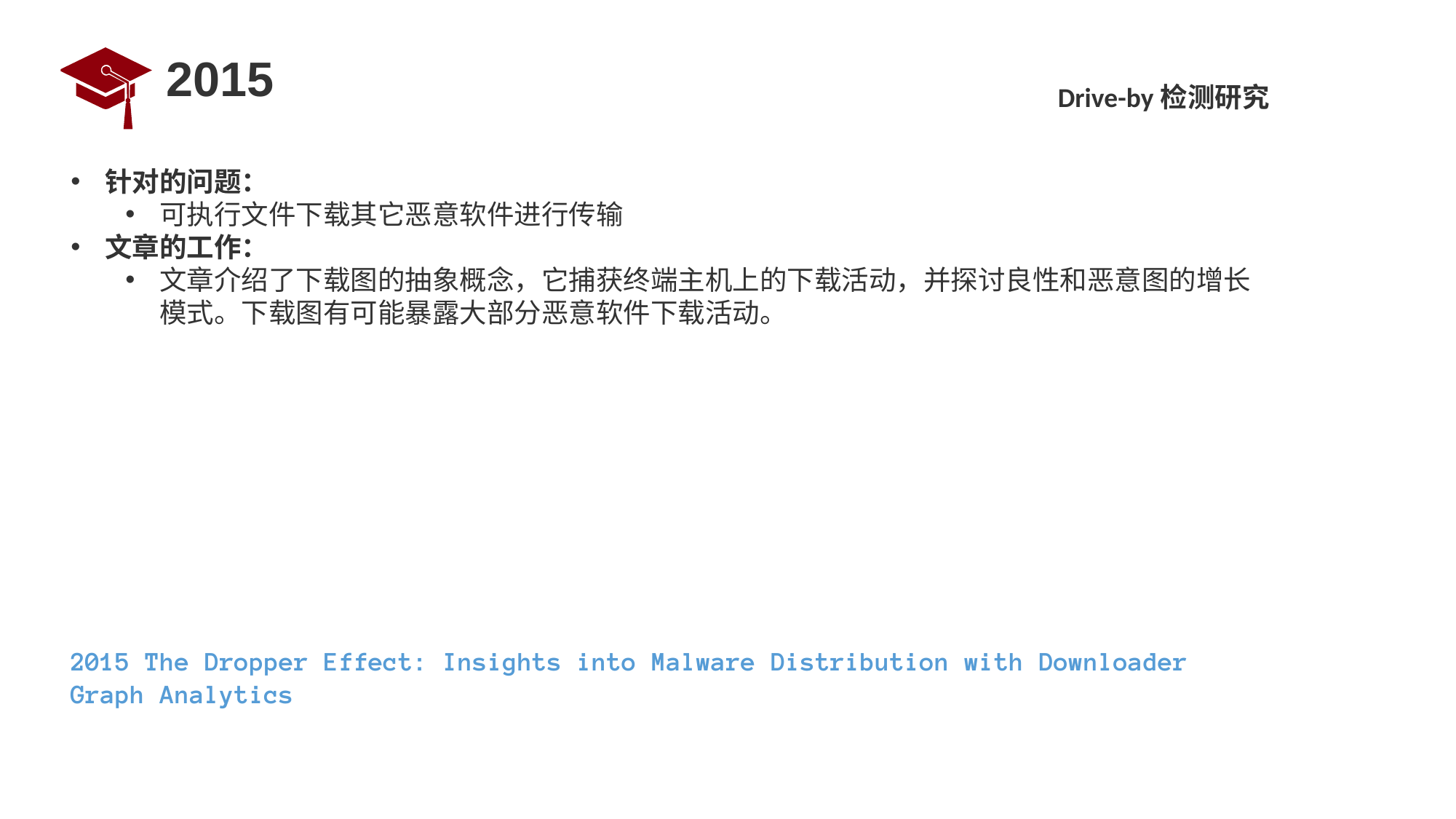

# 2015
Drive-by检测研究
针对的问题：
可执行文件下载其它恶意软件进行传输
文章的工作：
文章介绍了下载图的抽象概念，它捕获终端主机上的下载活动，并探讨良性和恶意图的增长模式。下载图有可能暴露大部分恶意软件下载活动。
2015 The Dropper Effect: Insights into Malware Distribution with Downloader Graph Analytics